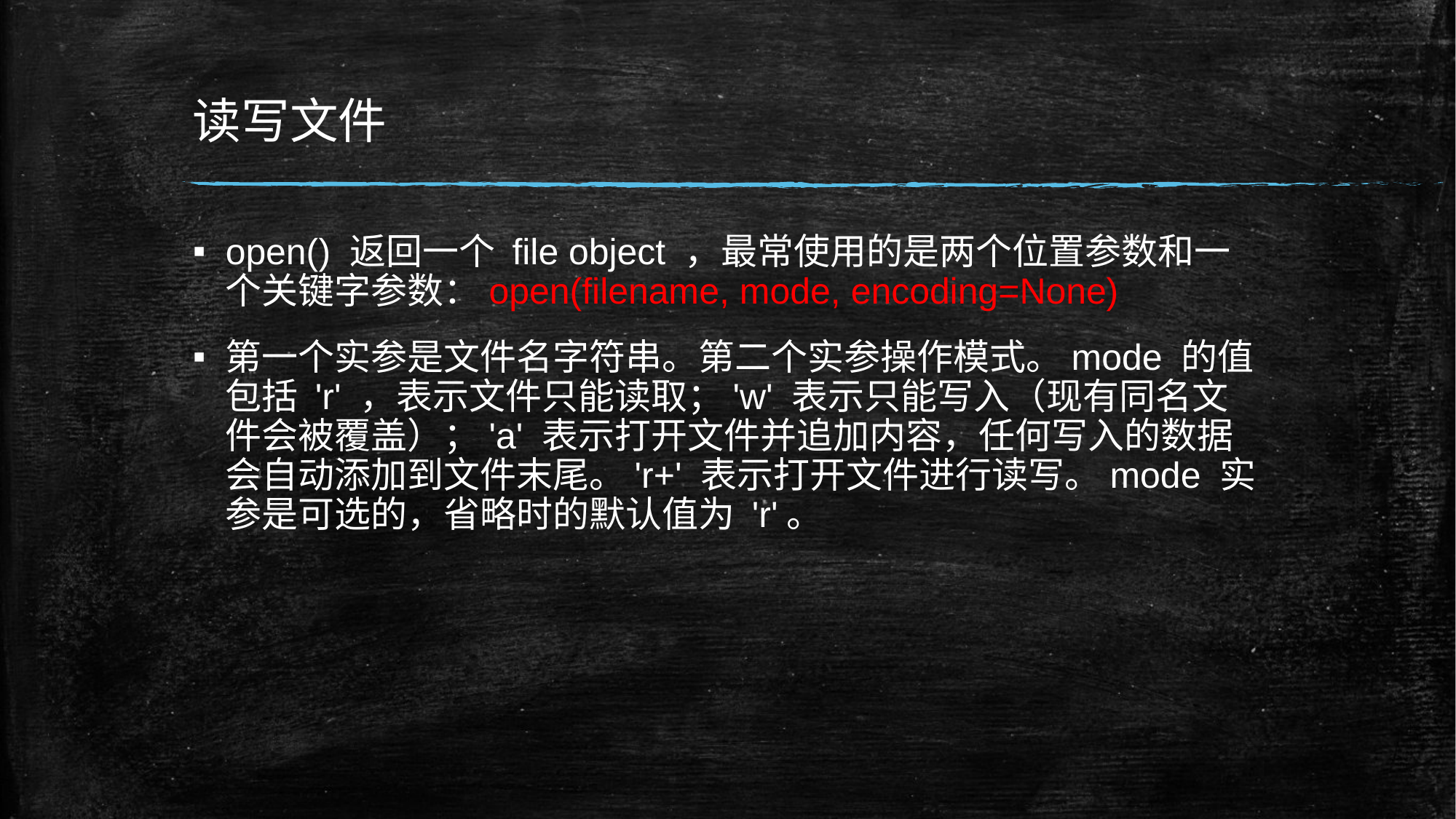

# 读写文件
open() 返回一个 file object ，最常使用的是两个位置参数和一个关键字参数：open(filename, mode, encoding=None)
第一个实参是文件名字符串。第二个实参操作模式。mode 的值包括 'r' ，表示文件只能读取；'w' 表示只能写入（现有同名文件会被覆盖）；'a' 表示打开文件并追加内容，任何写入的数据会自动添加到文件末尾。'r+' 表示打开文件进行读写。mode 实参是可选的，省略时的默认值为 'r'。